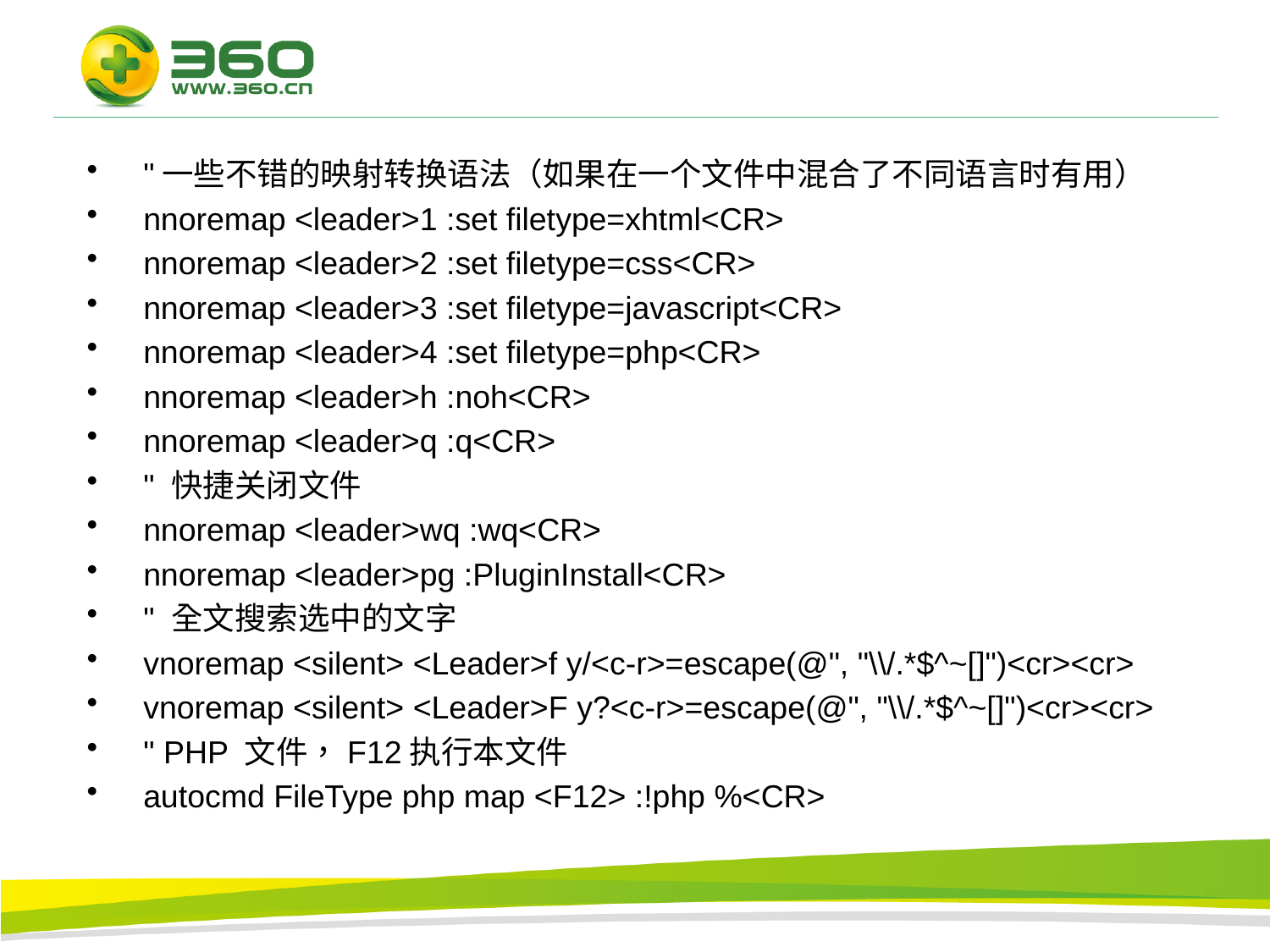

#
 "一些不错的映射转换语法（如果在一个文件中混合了不同语言时有用）
 nnoremap <leader>1 :set filetype=xhtml<CR>
 nnoremap <leader>2 :set filetype=css<CR>
 nnoremap <leader>3 :set filetype=javascript<CR>
 nnoremap <leader>4 :set filetype=php<CR>
 nnoremap <leader>h :noh<CR>
 nnoremap <leader>q :q<CR>
 " 快捷关闭文件
 nnoremap <leader>wq :wq<CR>
 nnoremap <leader>pg :PluginInstall<CR>
 " 全文搜索选中的文字
 vnoremap <silent> <Leader>f y/<c-r>=escape(@", "\\/.*$^~[]")<cr><cr>
 vnoremap <silent> <Leader>F y?<c-r>=escape(@", "\\/.*$^~[]")<cr><cr>
 " PHP 文件，F12执行本文件
 autocmd FileType php map <F12> :!php %<CR>